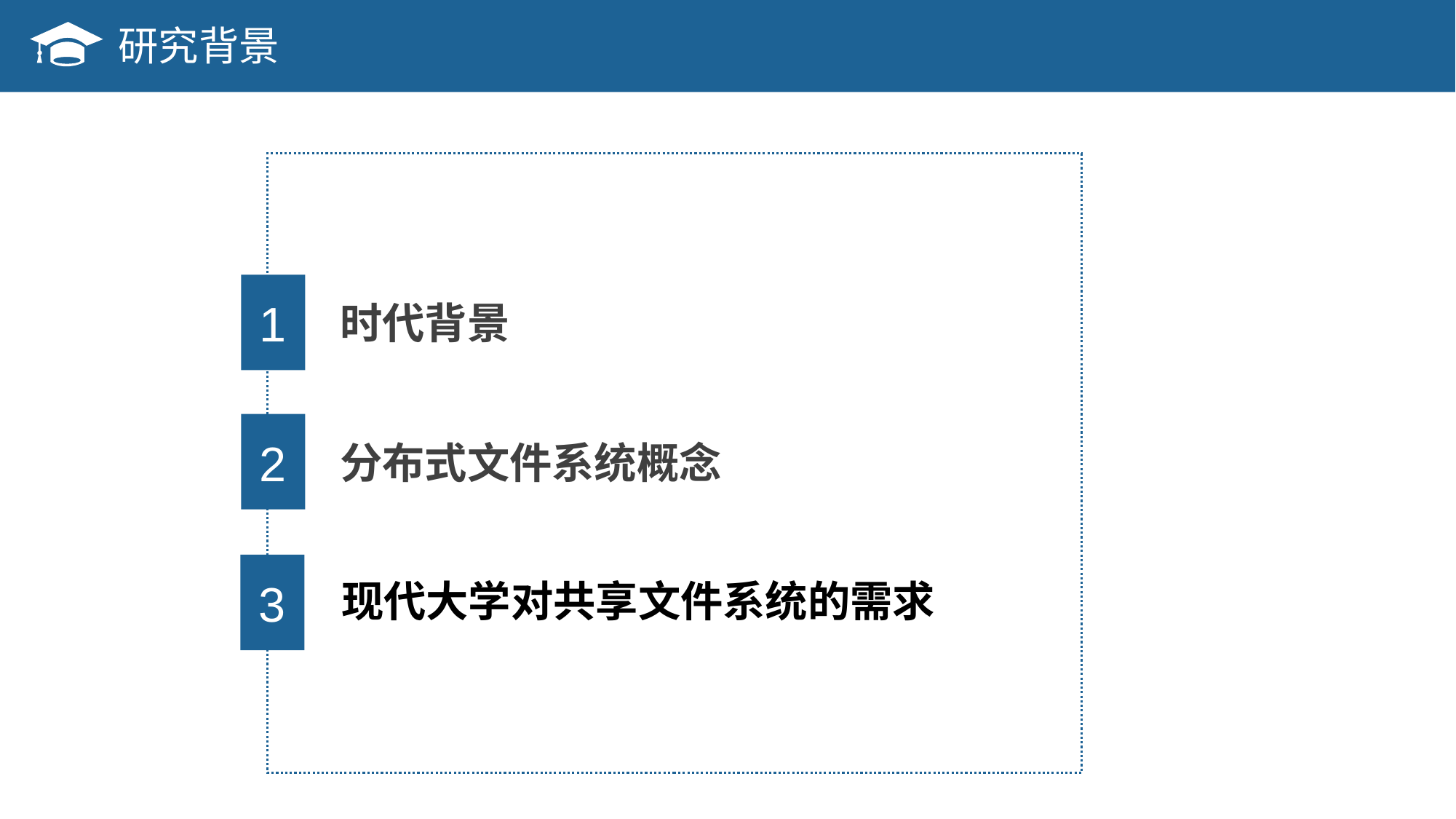

研究背景

1
时代背景
2
分布式文件系统概念
3
现代大学对共享文件系统的需求